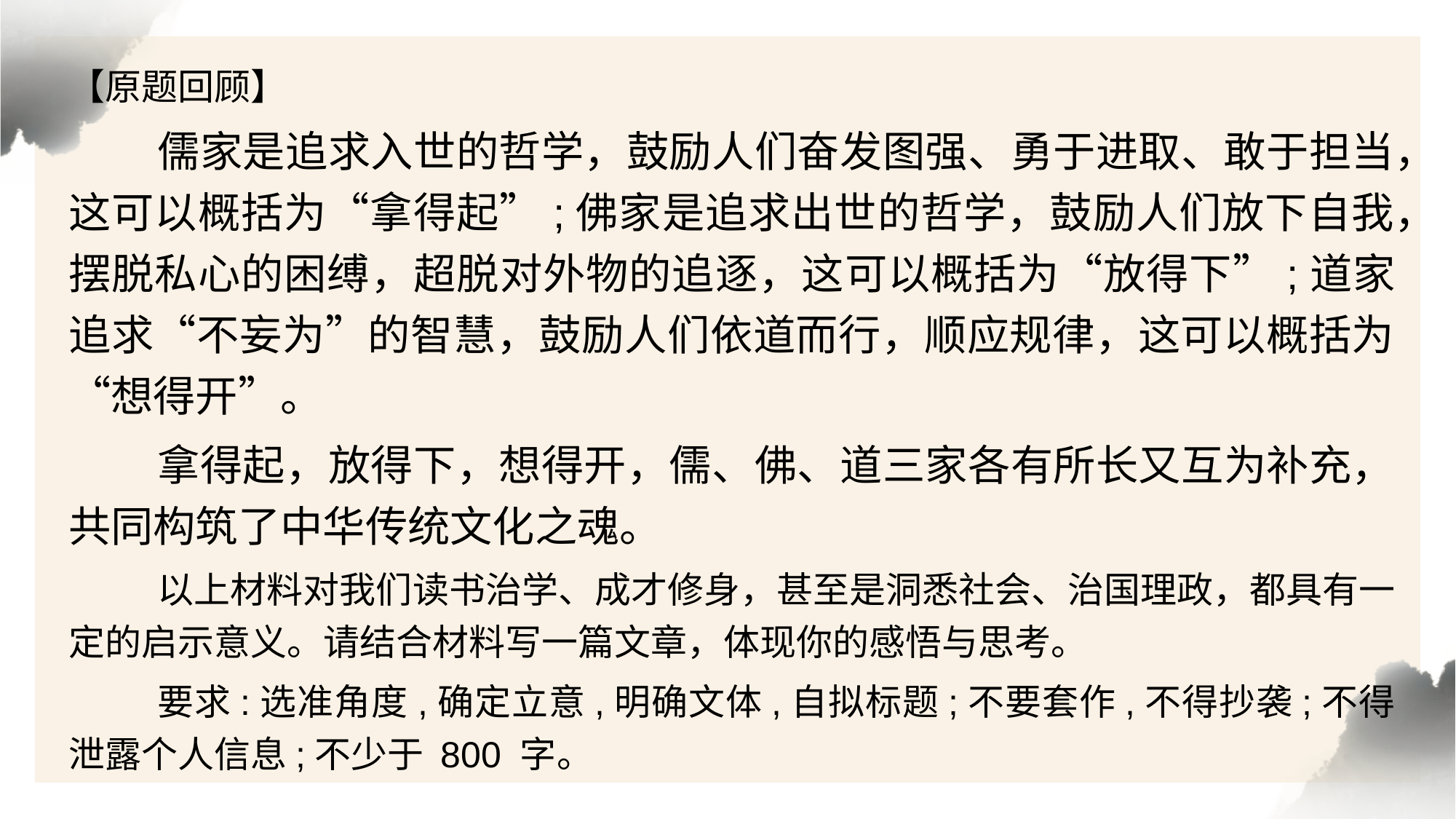

【原题回顾】
儒家是追求入世的哲学，鼓励人们奋发图强、勇于进取、敢于担当，这可以概括为“拿得起”;佛家是追求出世的哲学，鼓励人们放下自我，摆脱私心的困缚，超脱对外物的追逐，这可以概括为“放得下”;道家追求“不妄为”的智慧，鼓励人们依道而行，顺应规律，这可以概括为“想得开”。
拿得起，放得下，想得开，儒、佛、道三家各有所长又互为补充，共同构筑了中华传统文化之魂。
以上材料对我们读书治学、成才修身，甚至是洞悉社会、治国理政，都具有一定的启示意义。请结合材料写一篇文章，体现你的感悟与思考。
要求:选准角度,确定立意,明确文体,自拟标题;不要套作,不得抄袭;不得泄露个人信息;不少于 800 字。